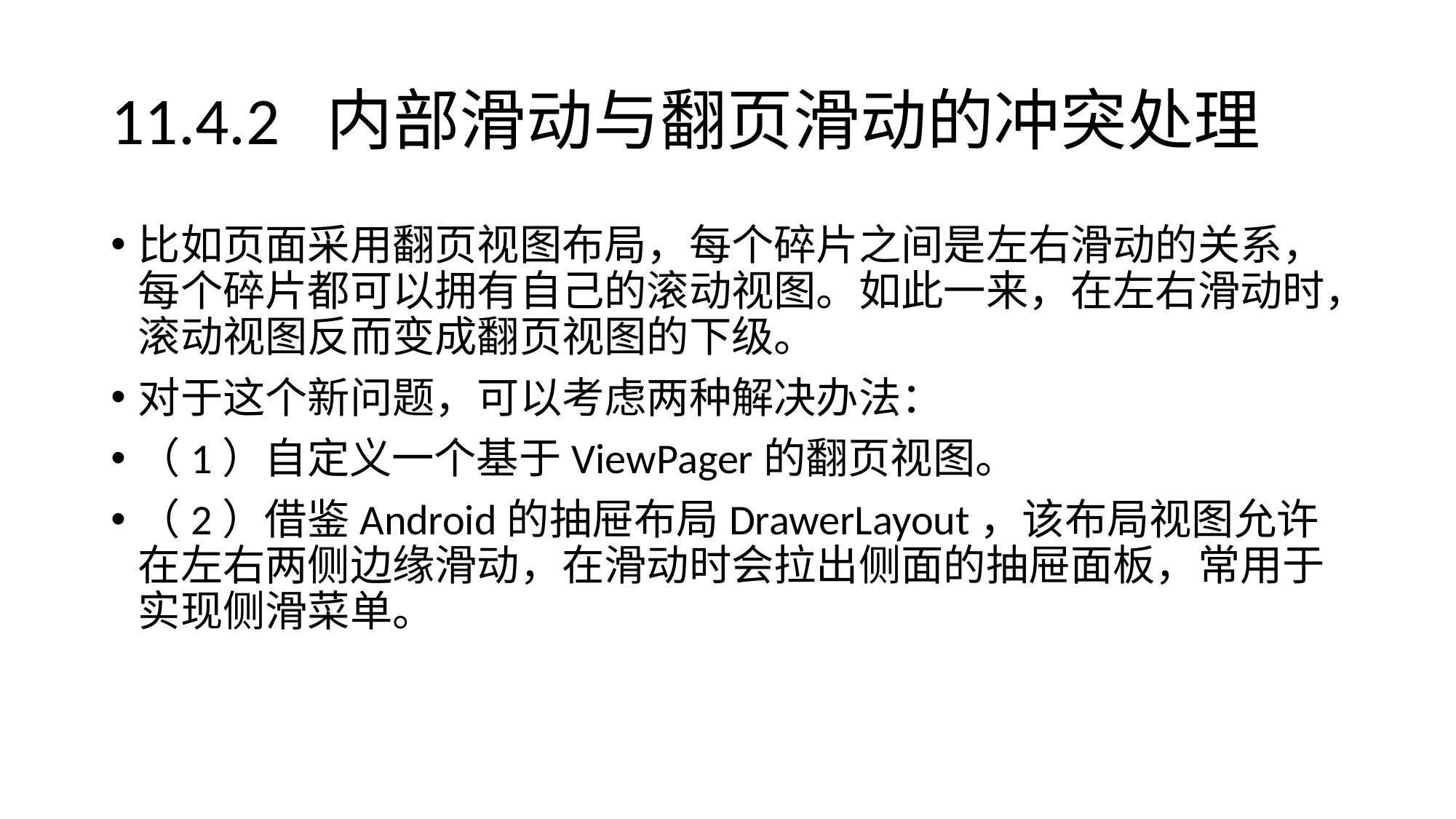

# 11.4.2  内部滑动与翻页滑动的冲突处理
比如页面采用翻页视图布局，每个碎片之间是左右滑动的关系，每个碎片都可以拥有自己的滚动视图。如此一来，在左右滑动时，滚动视图反而变成翻页视图的下级。
对于这个新问题，可以考虑两种解决办法：
（1）自定义一个基于ViewPager的翻页视图。
（2）借鉴Android的抽屉布局DrawerLayout，该布局视图允许在左右两侧边缘滑动，在滑动时会拉出侧面的抽屉面板，常用于实现侧滑菜单。